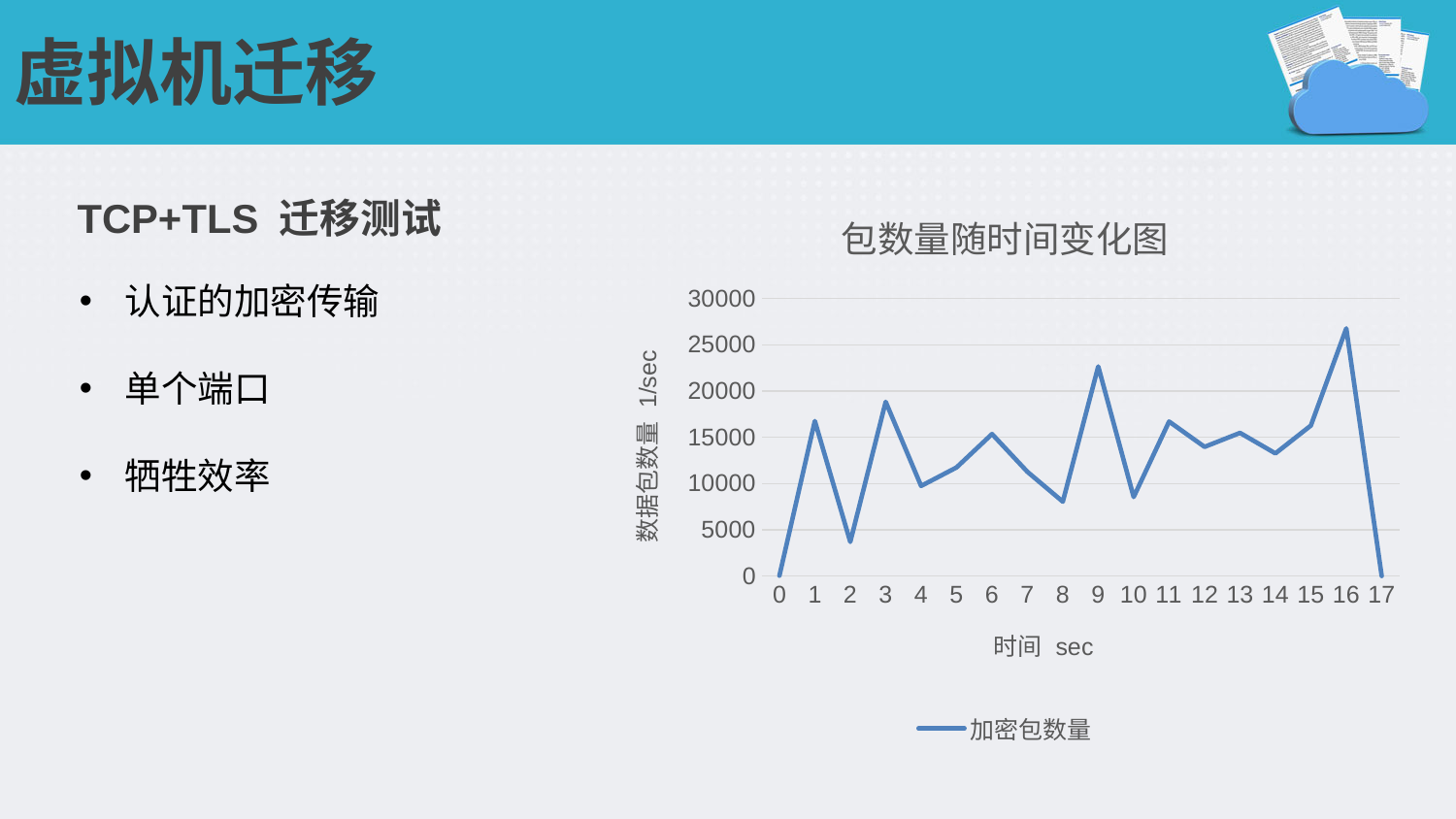

# 虚拟机迁移
TCP+TLS 迁移测试

### Chart: 包数量随时间变化图

| Category | 加密包数量 |
|---|---|
| 0 | 39.0 |
| 1 | 16759.0 |
| 2 | 3695.0 |
| 3 | 18835.0 |
| 4 | 9741.0 |
| 5 | 11740.0 |
| 6 | 15355.0 |
| 7 | 11268.0 |
| 8 | 8044.0 |
| 9 | 22659.0 |
| 10 | 8546.0 |
| 11 | 16706.0 |
| 12 | 13969.0 |
| 13 | 15482.0 |
| 14 | 13264.0 |
| 15 | 16274.0 |
| 16 | 26775.0 |
| 17 | 8.0 |
认证的加密传输

单个端口

牺牲效率